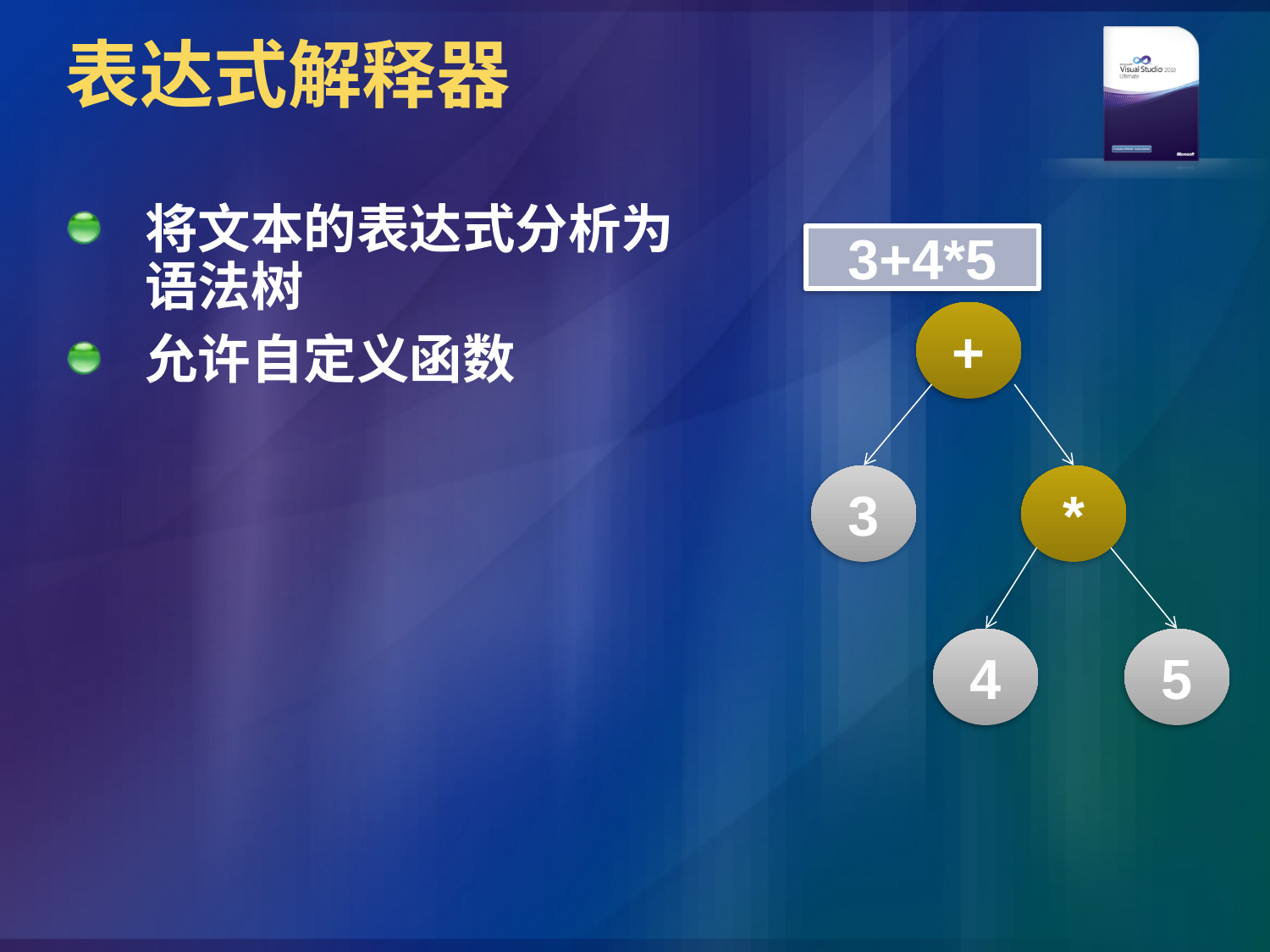

# 表达式解释器
将文本的表达式分析为语法树
允许自定义函数
3+4*5
+
3
*
4
5